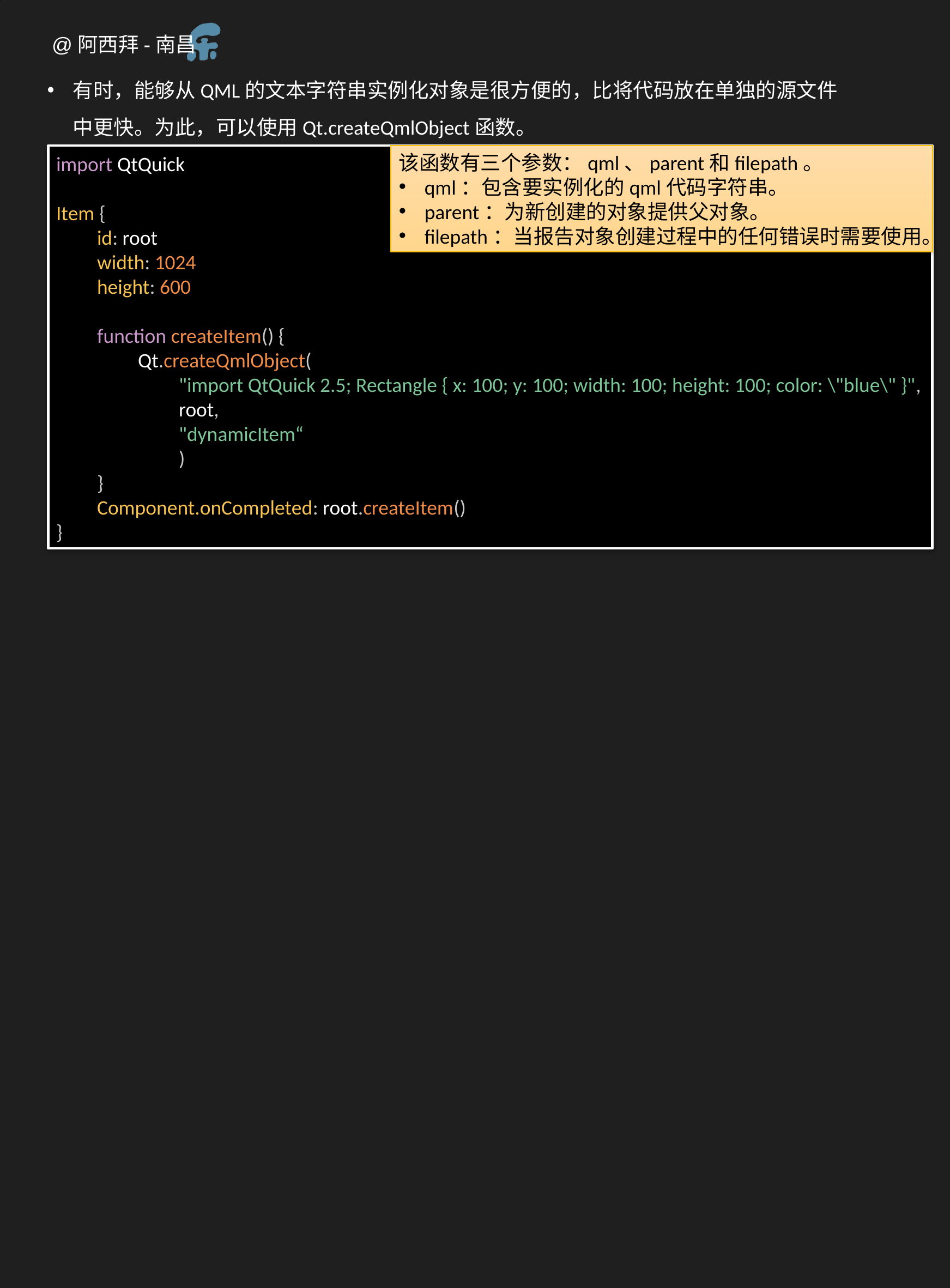

有时，能够从QML的文本字符串实例化对象是很方便的，比将代码放在单独的源文件中更快。为此，可以使用Qt.createQmlObject函数。
import QtQuick

Item {
id: root
width: 1024
height: 600

function createItem() {
Qt.createQmlObject(
"import QtQuick 2.5; Rectangle { x: 100; y: 100; width: 100; height: 100; color: \"blue\" }",
root,
"dynamicItem“
)
}
Component.onCompleted: root.createItem()
}
该函数有三个参数：qml、parent和filepath。
qml：包含要实例化的qml代码字符串。
parent：为新创建的对象提供父对象。
filepath：当报告对象创建过程中的任何错误时需要使用。